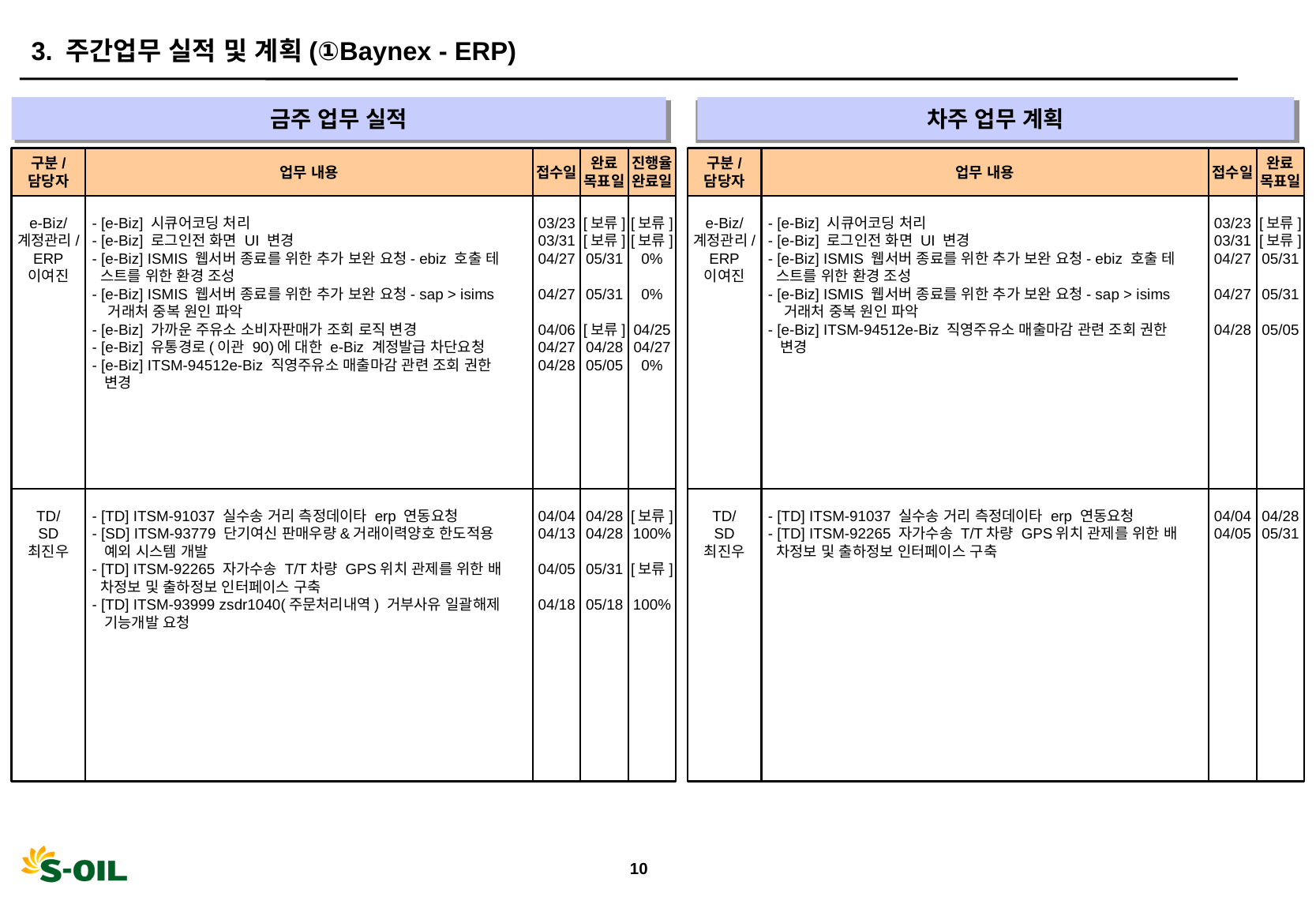

3. 주간업무 실적 및 계획(①Baynex - ERP)
금주 업무 실적
차주 업무 계획
" "
" "
구분/
담당자
업무 내용
접수일
완료
목표일
진행율
완료일
구분/
담당자
업무 내용
접수일
완료
목표일
e-Biz/
계정관리/
ERP
이여진

- [e-Biz] 시큐어코딩 처리
- [e-Biz] 로그인전 화면 UI 변경
- [e-Biz] ISMIS 웹서버 종료를 위한 추가 보완 요청- ebiz 호출 테
  스트를 위한 환경 조성
- [e-Biz] ISMIS 웹서버 종료를 위한 추가 보완 요청- sap > isims
   거래처 중복 원인 파악
- [e-Biz] 가까운 주유소 소비자판매가 조회 로직 변경
- [e-Biz] 유통경로(이관 90)에 대한 e-Biz 계정발급 차단요청
- [e-Biz] ITSM-94512e-Biz 직영주유소 매출마감 관련 조회 권한
   변경
03/23
03/31
04/27
04/27
04/06
04/27
04/28
[보류]
[보류]
05/31
05/31
[보류]
04/28
05/05
[보류]
[보류]
0%
0%
04/25
04/27
0%
e-Biz/
계정관리/
ERP
이여진

- [e-Biz] 시큐어코딩 처리
- [e-Biz] 로그인전 화면 UI 변경
- [e-Biz] ISMIS 웹서버 종료를 위한 추가 보완 요청- ebiz 호출 테
  스트를 위한 환경 조성
- [e-Biz] ISMIS 웹서버 종료를 위한 추가 보완 요청- sap > isims
   거래처 중복 원인 파악
- [e-Biz] ITSM-94512e-Biz 직영주유소 매출마감 관련 조회 권한
   변경
03/23
03/31
04/27
04/27
04/28
[보류]
[보류]
05/31
05/31
05/05
TD/
SD
최진우

- [TD] ITSM-91037 실수송 거리 측정데이타 erp 연동요청
- [SD] ITSM-93779 단기여신 판매우량&거래이력양호 한도적용
   예외 시스템 개발
- [TD] ITSM-92265 자가수송 T/T차량 GPS위치 관제를 위한 배
  차정보 및 출하정보 인터페이스 구축
- [TD] ITSM-93999 zsdr1040(주문처리내역) 거부사유 일괄해제
   기능개발 요청
04/04
04/13
04/05
04/18
04/28
04/28
05/31
05/18
[보류]
100%
[보류]
100%
TD/
SD
최진우

- [TD] ITSM-91037 실수송 거리 측정데이타 erp 연동요청
- [TD] ITSM-92265 자가수송 T/T차량 GPS위치 관제를 위한 배
  차정보 및 출하정보 인터페이스 구축
04/04
04/05
04/28
05/31